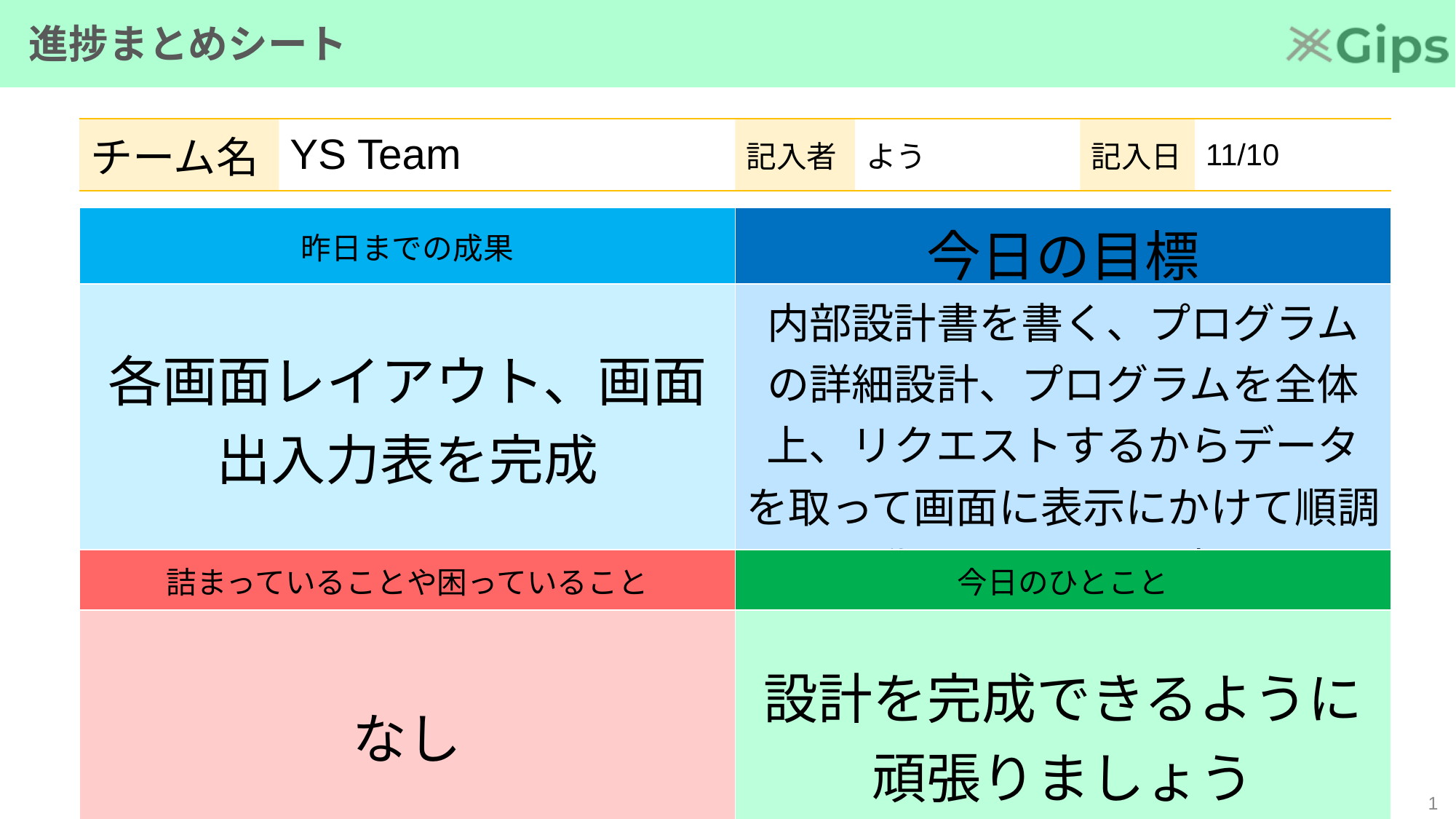

# 進捗まとめシート
| チーム名 | YS Team | 記入者 | よう | 記入日 | 11/10 |
| --- | --- | --- | --- | --- | --- |
| 昨日までの成果 | 今日の目標 |
| --- | --- |
| 各画面レイアウト、画面出入力表を完成 | 内部設計書を書く、プログラムの詳細設計、プログラムを全体上、リクエストするからデータを取って画面に表示にかけて順調に動けるように設計する |
| 詰まっていることや困っていること | 今日のひとこと |
| なし | 設計を完成できるように頑張りましょう |
1